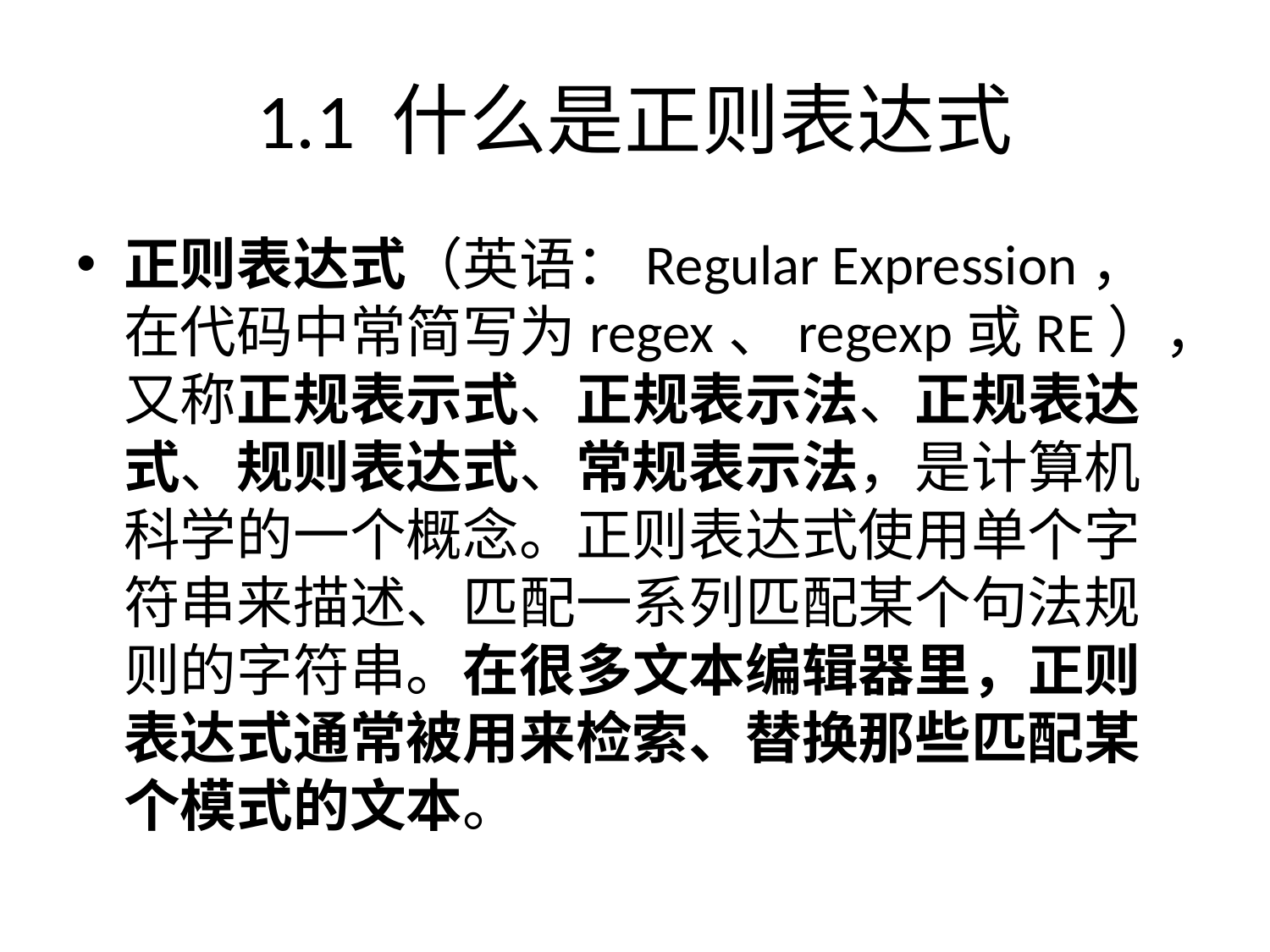

# 1.1 什么是正则表达式
正则表达式（英语：Regular Expression，在代码中常简写为regex、regexp或RE），又称正规表示式、正规表示法、正规表达式、规则表达式、常规表示法，是计算机科学的一个概念。正则表达式使用单个字符串来描述、匹配一系列匹配某个句法规则的字符串。在很多文本编辑器里，正则表达式通常被用来检索、替换那些匹配某个模式的文本。